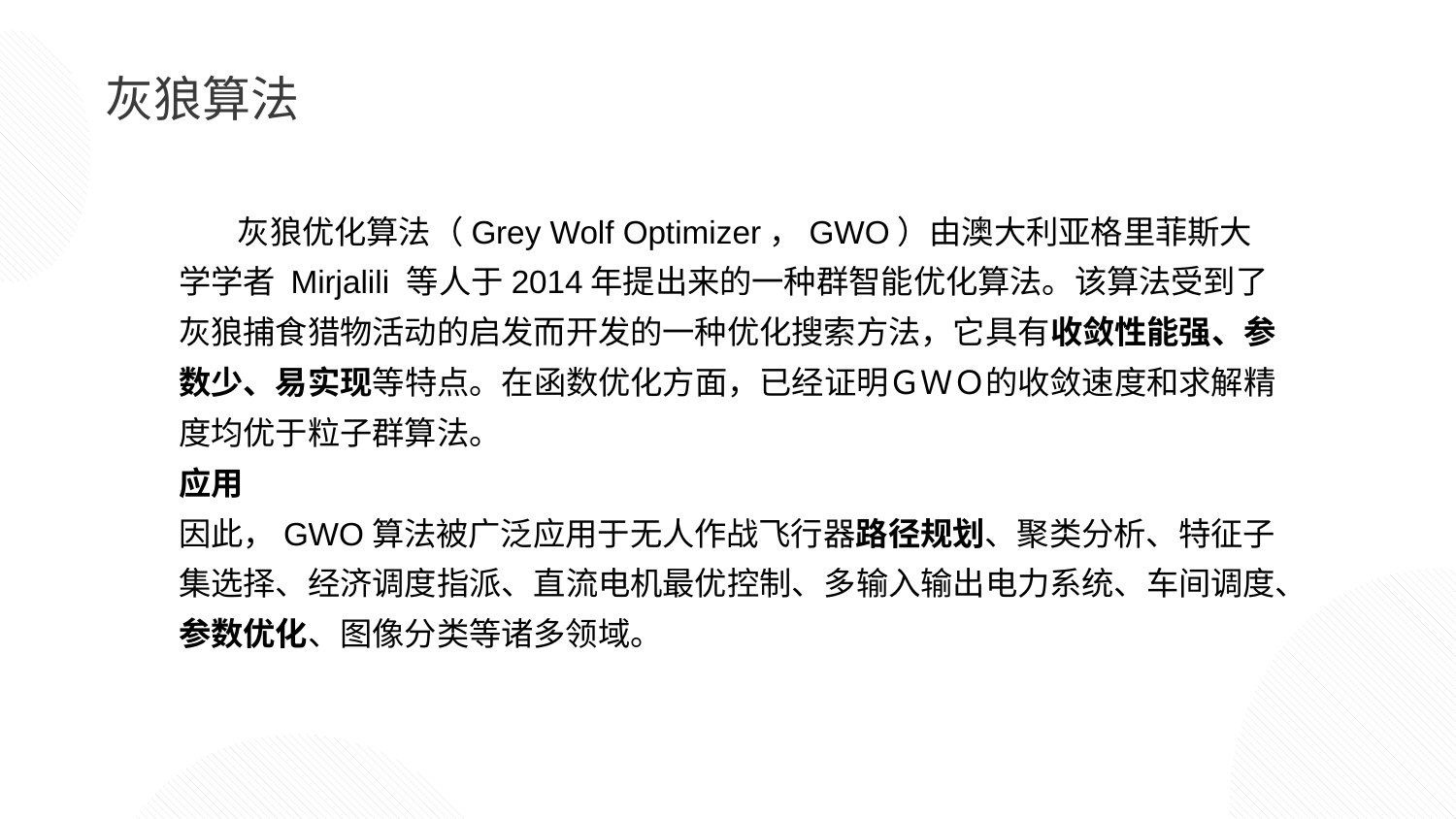

灰狼算法
       灰狼优化算法（Grey Wolf Optimizer，GWO）由澳大利亚格里菲斯大学学者 Mirjalili 等人于2014年提出来的一种群智能优化算法。该算法受到了灰狼捕食猎物活动的启发而开发的一种优化搜索方法，它具有收敛性能强、参数少、易实现等特点。在函数优化方面，已经证明ＧＷＯ的收敛速度和求解精度均优于粒子群算法。
应用
因此，GWO算法被广泛应用于无人作战飞行器路径规划、聚类分析、特征子集选择、经济调度指派、直流电机最优控制、多输入输出电力系统、车间调度、参数优化、图像分类等诸多领域。